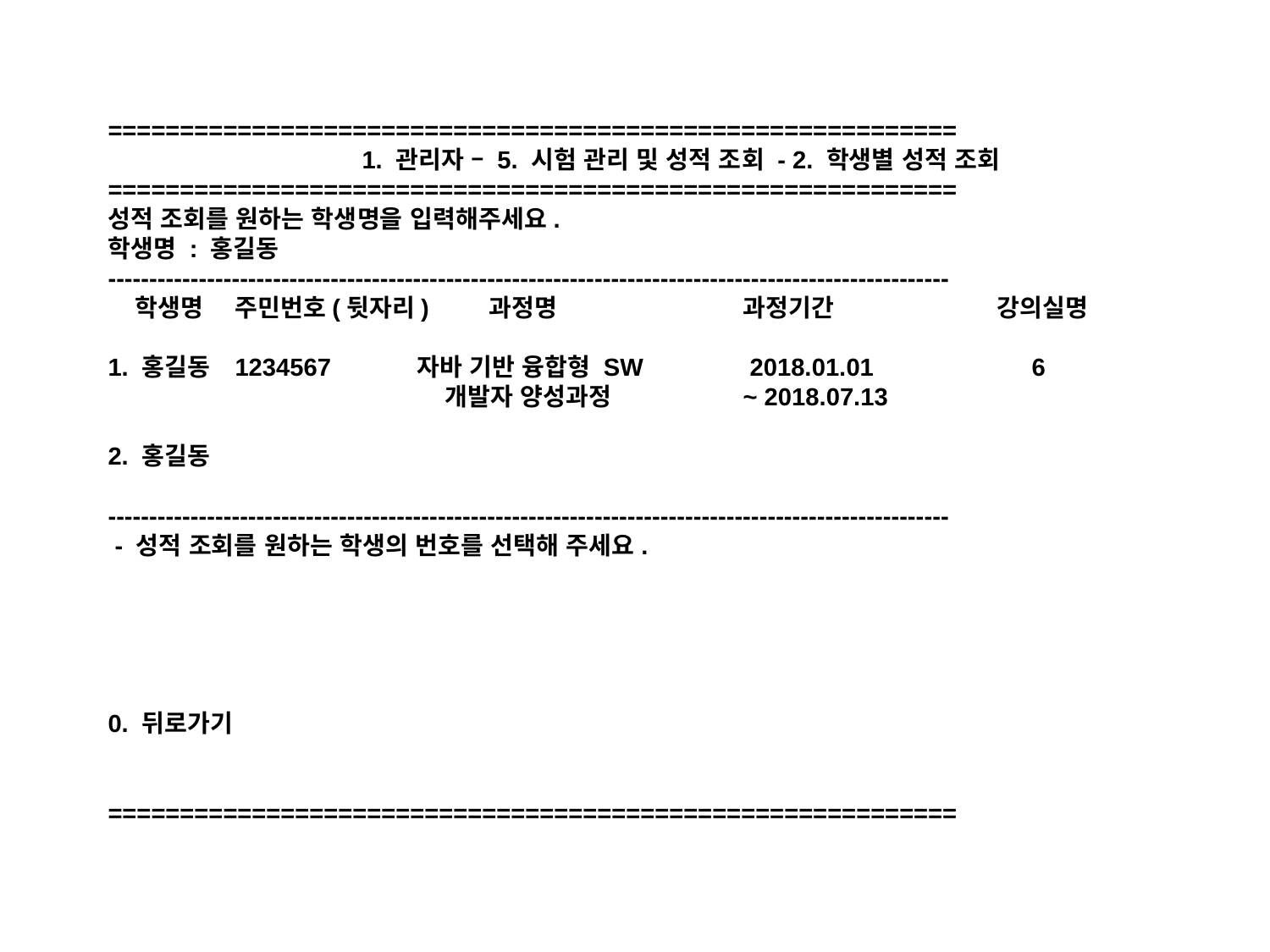

# =========================================================== 1. 관리자 – 5. 시험 관리 및 성적 조회 - 2. 학생별 성적 조회 =========================================================== 성적 조회를 원하는 학생명을 입력해주세요. 학생명 : 홍길동 ------------------------------------------------------------------------------------------------------ 학생명	주민번호(뒷자리)	과정명		과정기간		강의실명 1. 홍길동	1234567	       자바 기반 융합형 SW	 2018.01.01  	     6 개발자 양성과정 	~ 2018.07.13 2. 홍길동 ------------------------------------------------------------------------------------------------------ - 성적 조회를 원하는 학생의 번호를 선택해 주세요. 0. 뒤로가기 ===========================================================